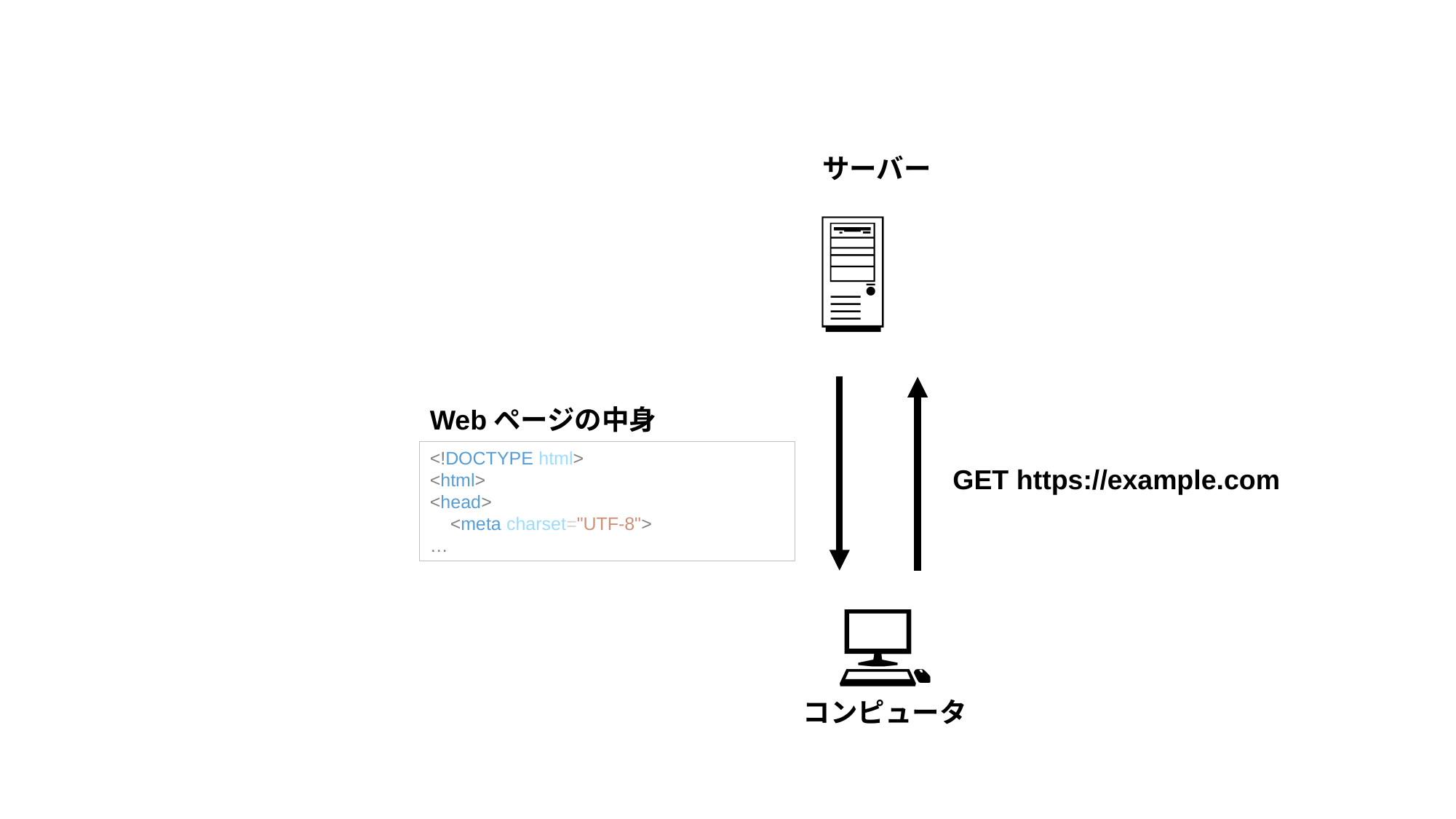

サーバー
🖥
Webページの中身
<!DOCTYPE html>
<html>
<head>
    <meta charset="UTF-8">
…
GET https://example.com
💻
コンピュータ